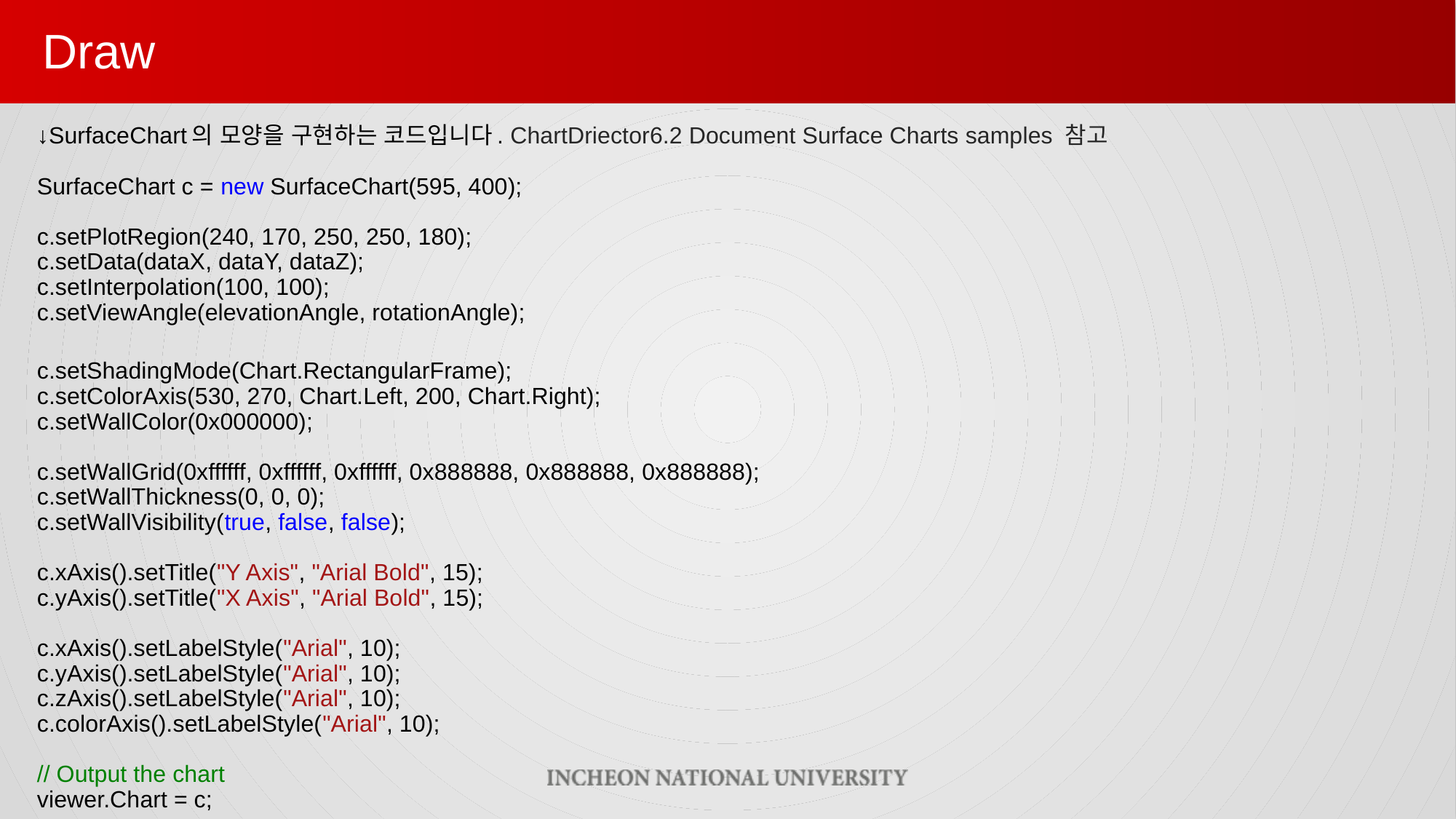

Draw
            ↓SurfaceChart의 모양을 구현하는 코드입니다. ChartDriector6.2 Document Surface Charts samples 참고

            SurfaceChart c = new SurfaceChart(595, 400);

            c.setPlotRegion(240, 170, 250, 250, 180);
            c.setData(dataX, dataY, dataZ);
            c.setInterpolation(100, 100);
            c.setViewAngle(elevationAngle, rotationAngle);

            c.setShadingMode(Chart.RectangularFrame);
            c.setColorAxis(530, 270, Chart.Left, 200, Chart.Right);
            c.setWallColor(0x000000);

            c.setWallGrid(0xffffff, 0xffffff, 0xffffff, 0x888888, 0x888888, 0x888888);
            c.setWallThickness(0, 0, 0);
            c.setWallVisibility(true, false, false);

            c.xAxis().setTitle("Y Axis", "Arial Bold", 15);
            c.yAxis().setTitle("X Axis", "Arial Bold", 15);

            c.xAxis().setLabelStyle("Arial", 10);
            c.yAxis().setLabelStyle("Arial", 10);
            c.zAxis().setLabelStyle("Arial", 10);
            c.colorAxis().setLabelStyle("Arial", 10);

            // Output the chart
            viewer.Chart = c;